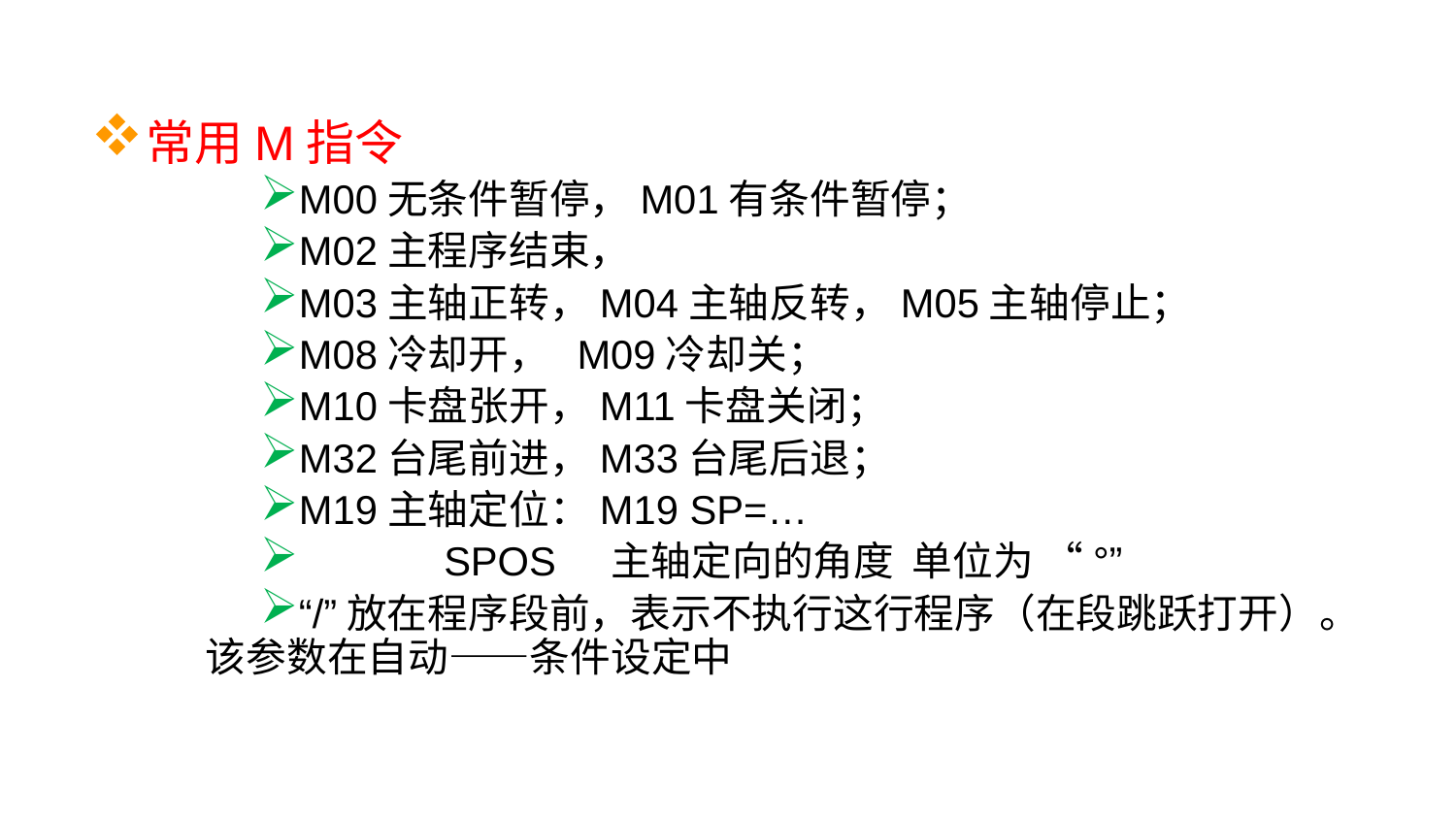

常用M指令
M00无条件暂停，M01有条件暂停；
M02主程序结束，
M03主轴正转，M04主轴反转，M05主轴停止；
M08冷却开，  M09冷却关；
M10卡盘张开，M11卡盘关闭；
M32台尾前进，M33台尾后退；
M19主轴定位：M19 SP=…
             SPOS    主轴定向的角度  单位为 “°”
“/”放在程序段前，表示不执行这行程序（在段跳跃打开）。该参数在自动——条件设定中